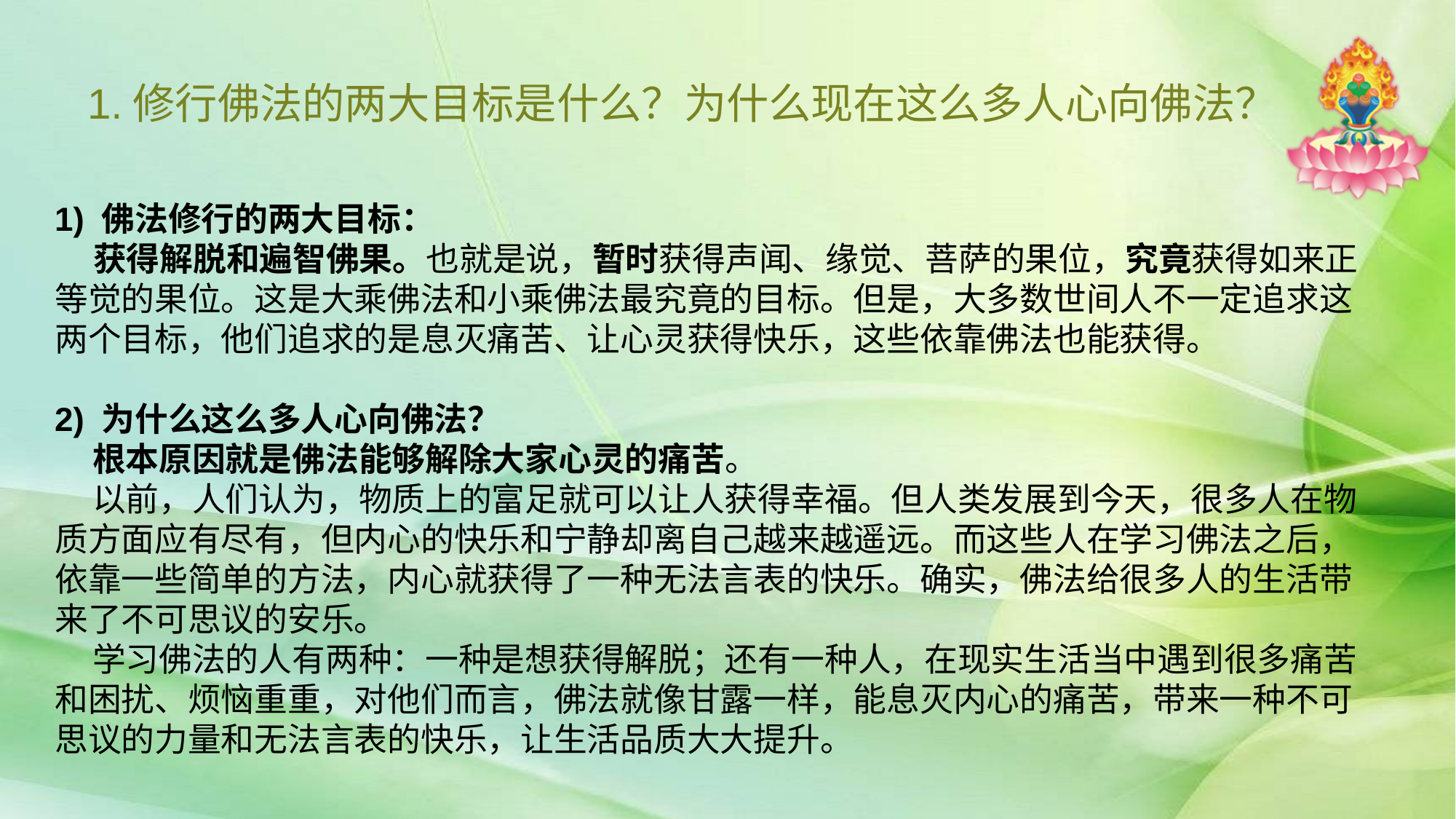

# 1.修行佛法的两大目标是什么？为什么现在这么多人心向佛法？
1) 佛法修行的两大目标：
    获得解脱和遍智佛果。也就是说，暂时获得声闻、缘觉、菩萨的果位，究竟获得如来正等觉的果位。这是大乘佛法和小乘佛法最究竟的目标。但是，大多数世间人不一定追求这两个目标，他们追求的是息灭痛苦、让心灵获得快乐，这些依靠佛法也能获得。

2) 为什么这么多人心向佛法？
    根本原因就是佛法能够解除大家心灵的痛苦。
    以前，人们认为，物质上的富足就可以让人获得幸福。但人类发展到今天，很多人在物质方面应有尽有，但内心的快乐和宁静却离自己越来越遥远。而这些人在学习佛法之后，依靠一些简单的方法，内心就获得了一种无法言表的快乐。确实，佛法给很多人的生活带来了不可思议的安乐。
    学习佛法的人有两种：一种是想获得解脱；还有一种人，在现实生活当中遇到很多痛苦和困扰、烦恼重重，对他们而言，佛法就像甘露一样，能息灭内心的痛苦，带来一种不可思议的力量和无法言表的快乐，让生活品质大大提升。